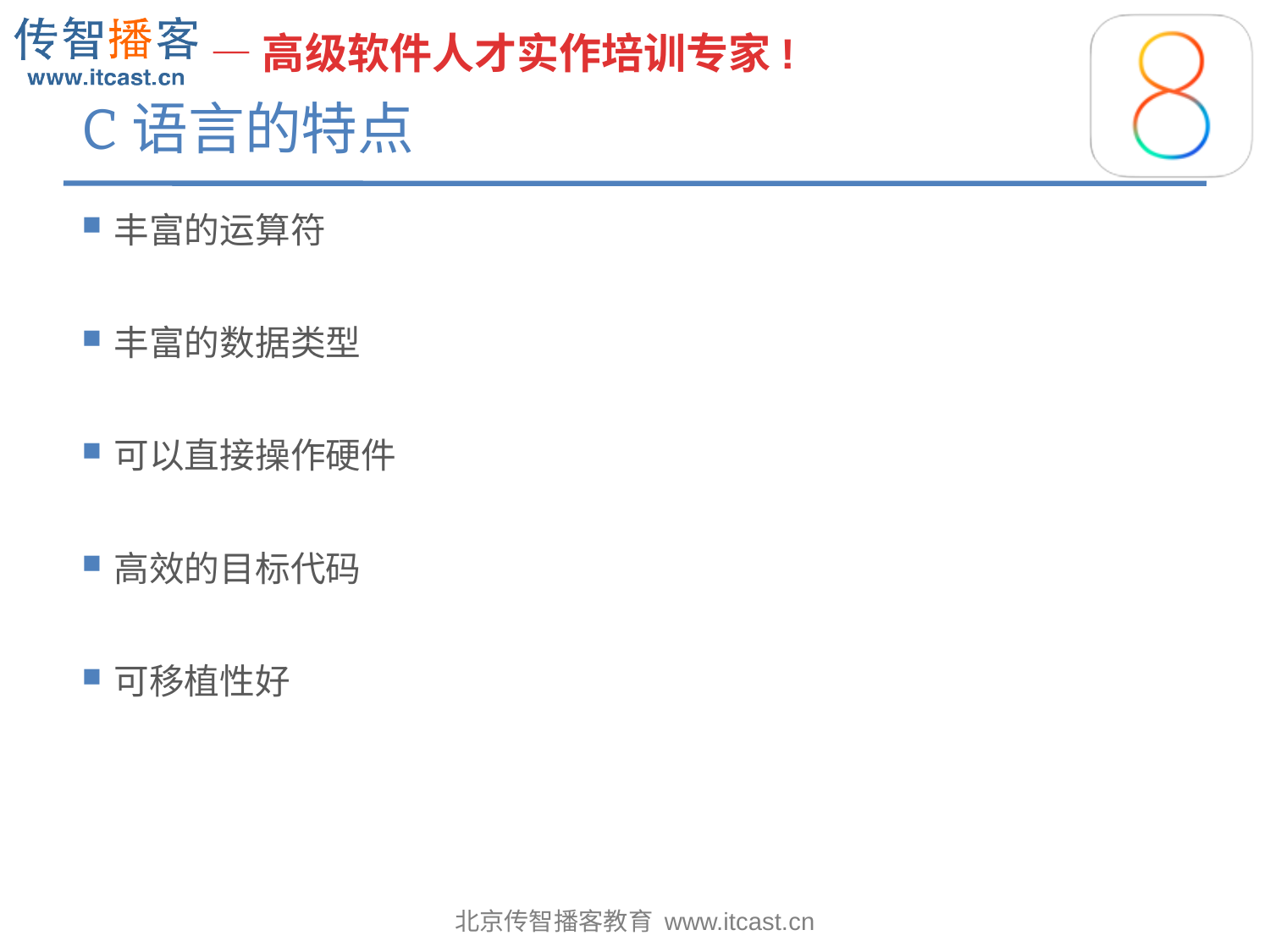

# C语言的特点
丰富的运算符

丰富的数据类型

可以直接操作硬件

高效的目标代码

可移植性好